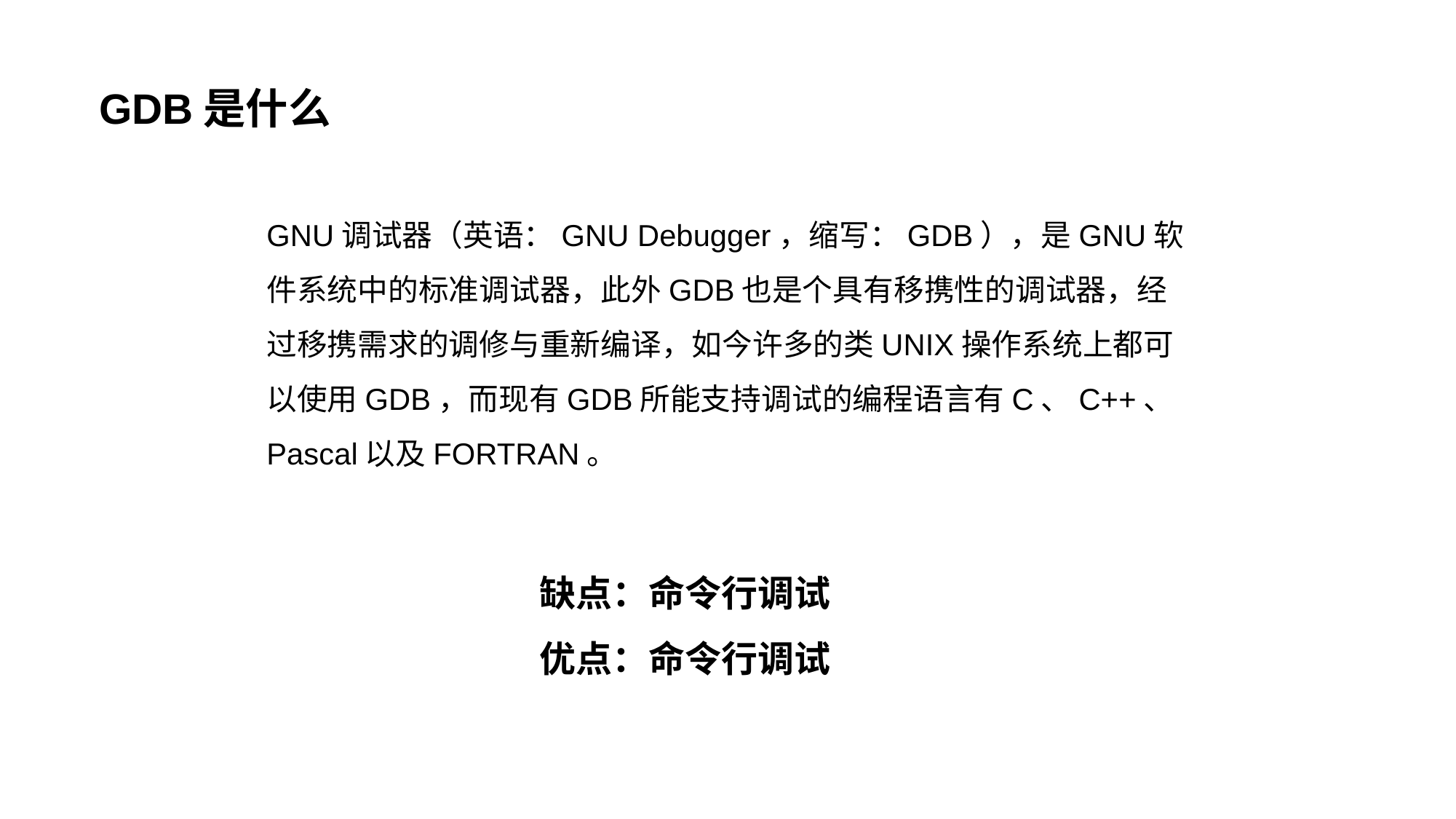

GDB是什么
GNU调试器（英语：GNU Debugger，缩写：GDB），是GNU软件系统中的标准调试器，此外GDB也是个具有移携性的调试器，经过移携需求的调修与重新编译，如今许多的类UNIX操作系统上都可以使用GDB，而现有GDB所能支持调试的编程语言有C、C++、Pascal以及FORTRAN。
缺点：命令行调试
优点：命令行调试